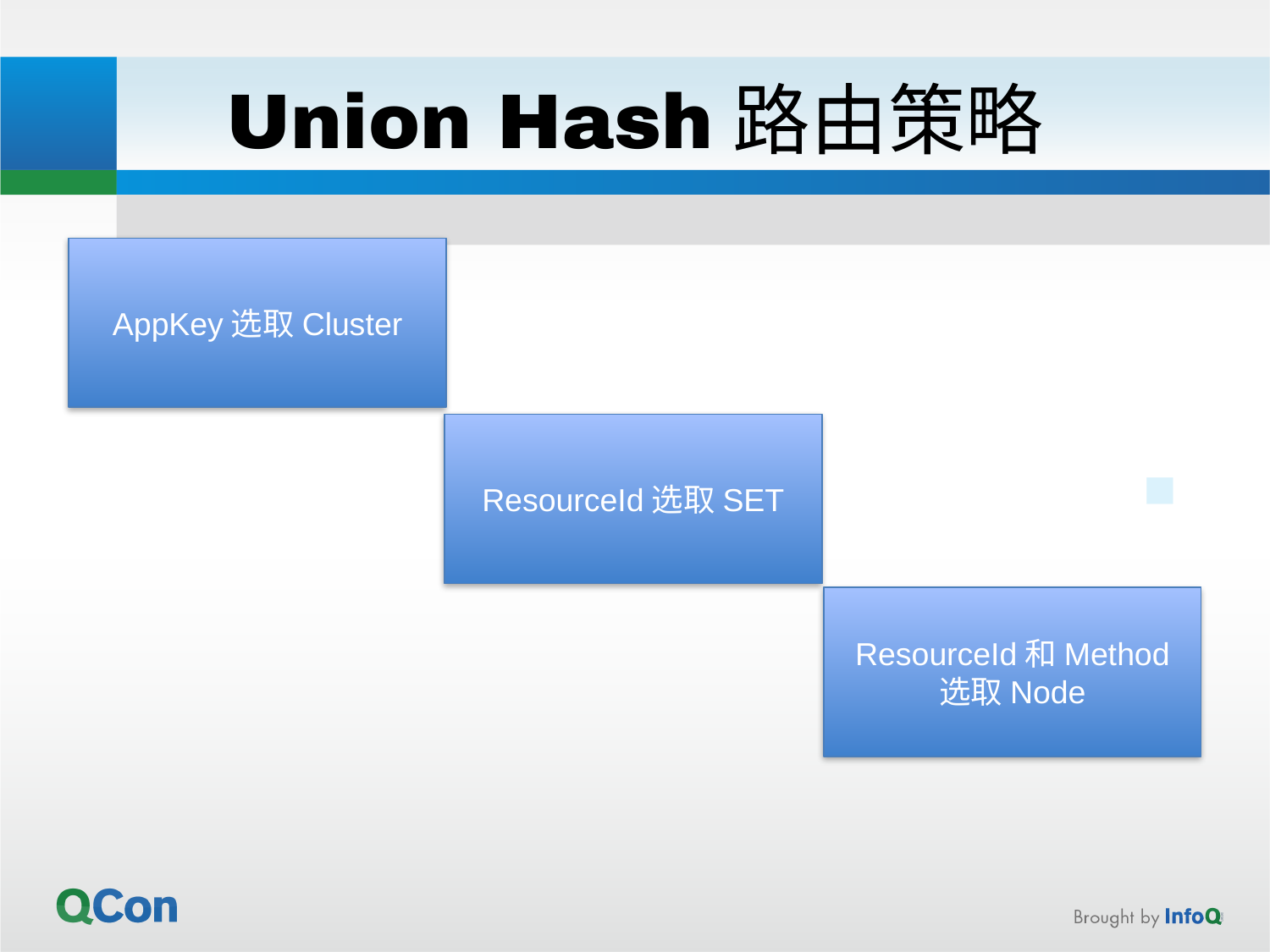

# Union Hash路由策略
AppKey选取Cluster
ResourceId选取SET
ResourceId和Method
选取Node